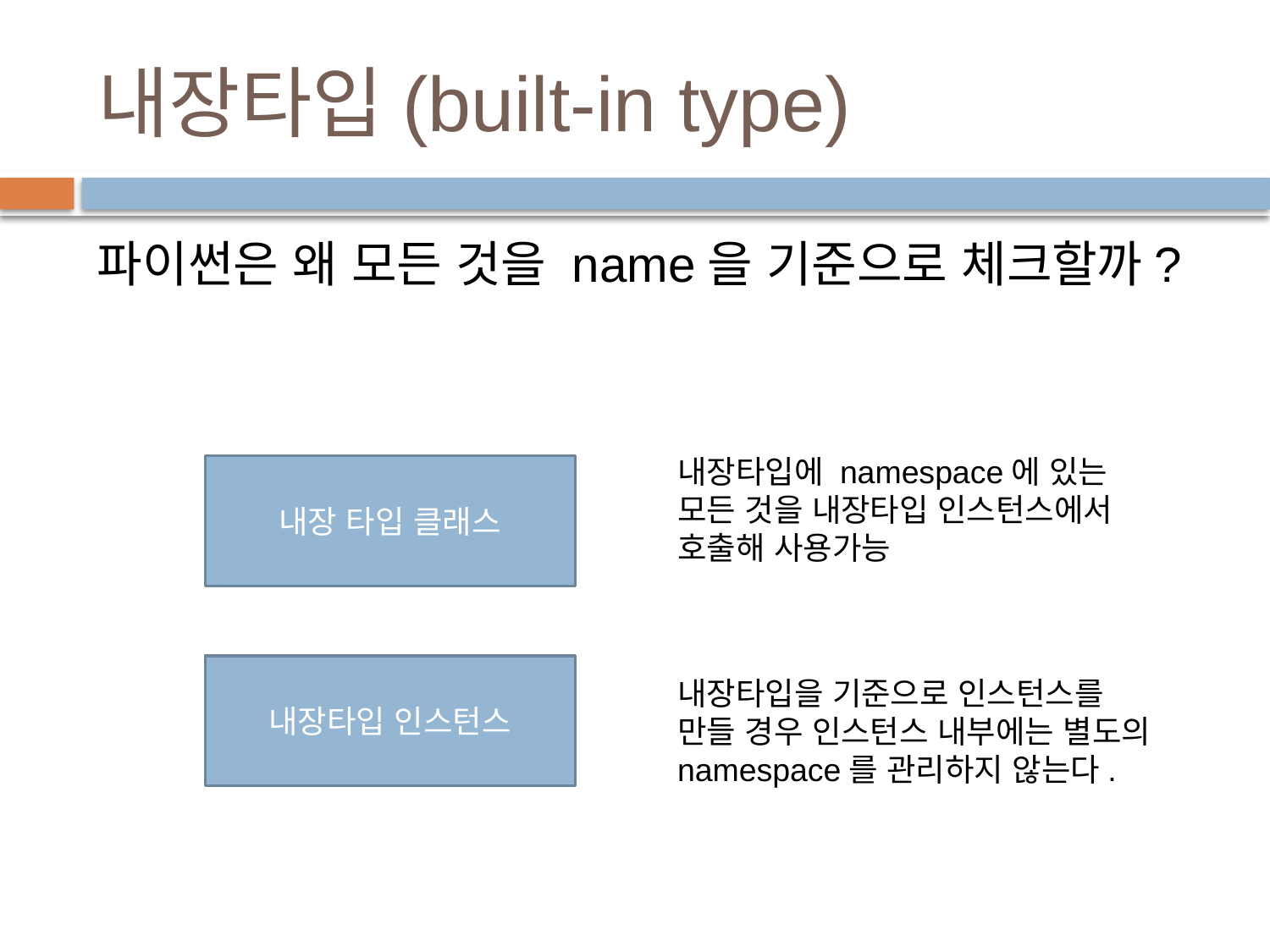

# 내장타입(built-in type)
파이썬은 왜 모든 것을 name을 기준으로 체크할까?
내장타입에 namespace에 있는 모든 것을 내장타입 인스턴스에서 호출해 사용가능
내장 타입 클래스
내장타입 인스턴스
내장타입을 기준으로 인스턴스를 만들 경우 인스턴스 내부에는 별도의 namespace를 관리하지 않는다.